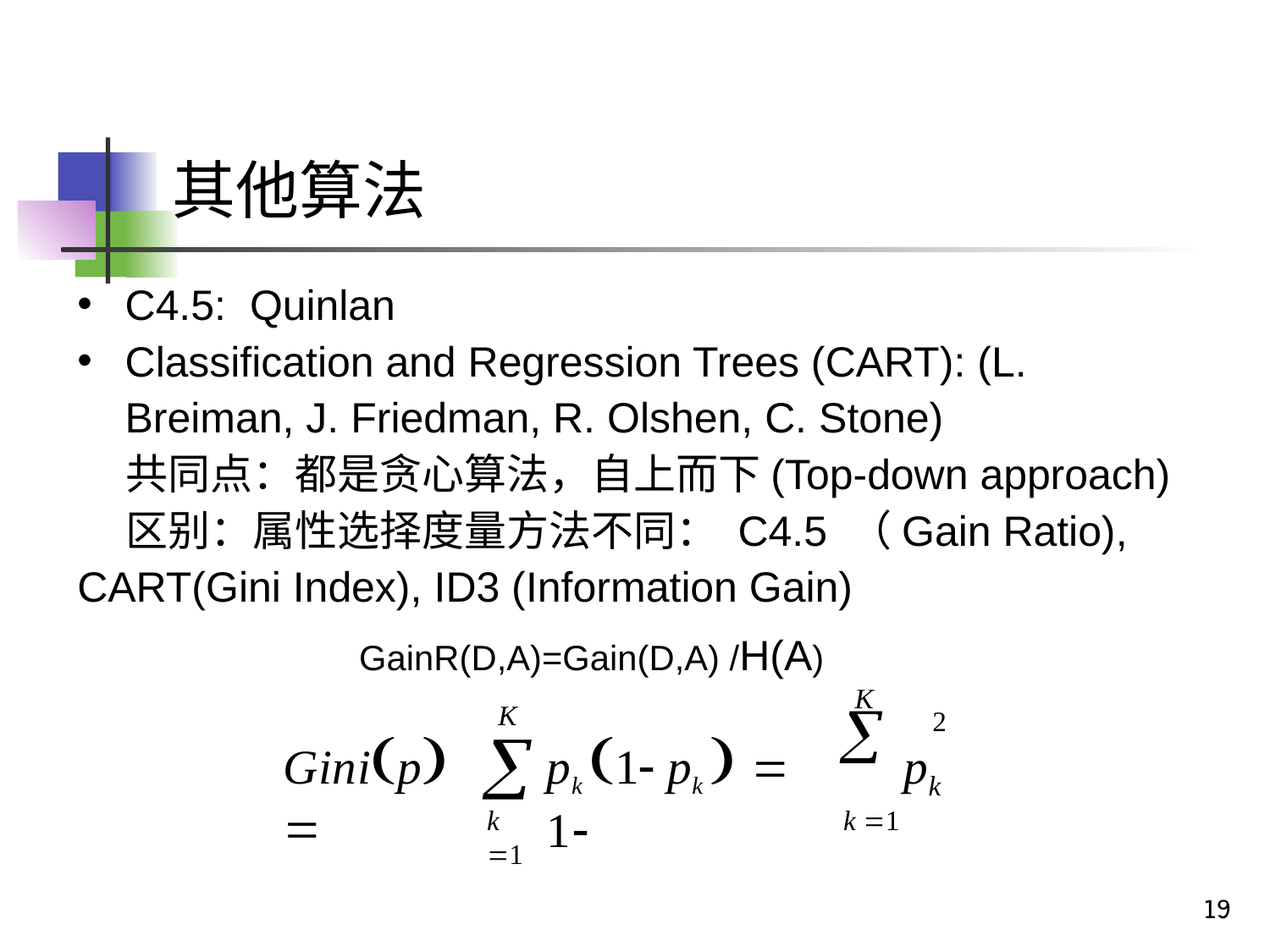

# 其他算法
C4.5:  Quinlan
Classification and Regression Trees (CART): (L. Breiman, J. Friedman, R. Olshen, C. Stone)
    共同点：都是贪心算法，自上而下(Top-down approach)
    区别：属性选择度量方法不同： C4.5 （Gain Ratio), CART(Gini Index), ID3 (Information Gain)
GainR(D,A)=Gain(D,A) /H(A)
K
∑
K
∑	2
k
k =1
Gini(p)=
pk (1− pk ) = 1−
p
k =1
19